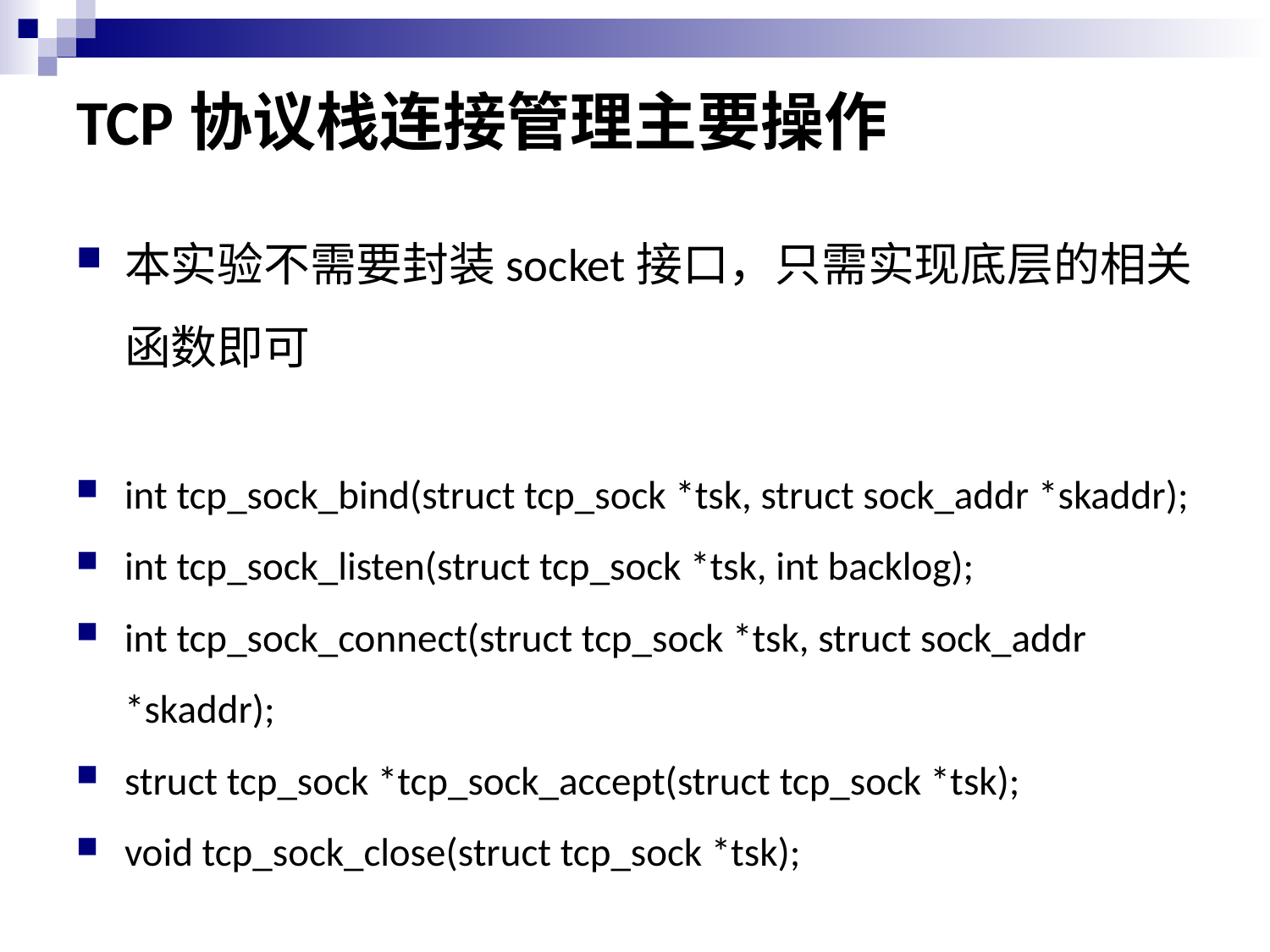

# TCP协议栈连接管理主要操作
本实验不需要封装socket接口，只需实现底层的相关函数即可

int tcp_sock_bind(struct tcp_sock *tsk, struct sock_addr *skaddr);
int tcp_sock_listen(struct tcp_sock *tsk, int backlog);
int tcp_sock_connect(struct tcp_sock *tsk, struct sock_addr *skaddr);
struct tcp_sock *tcp_sock_accept(struct tcp_sock *tsk);
void tcp_sock_close(struct tcp_sock *tsk);